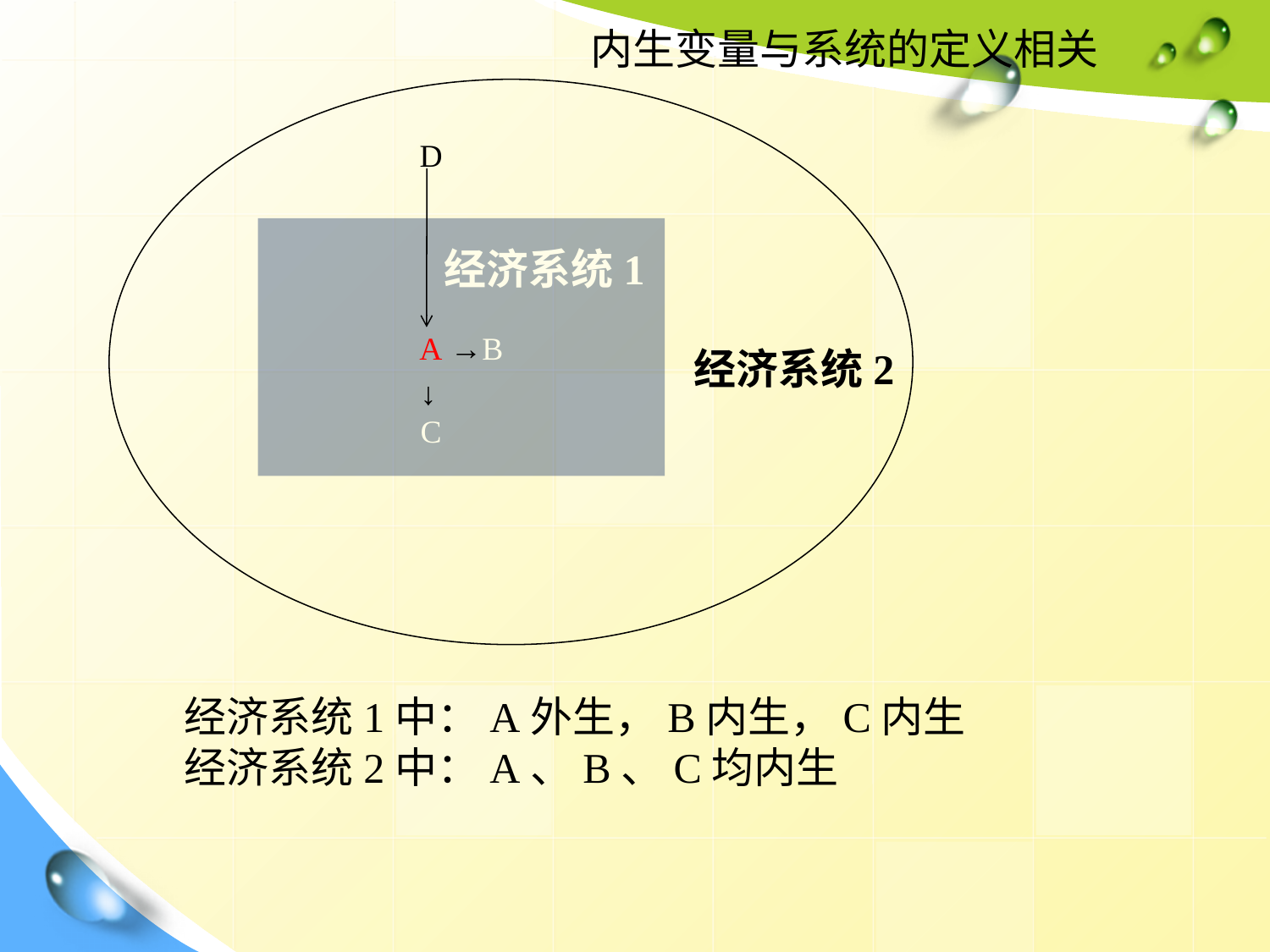

内生变量与系统的定义相关

D
A →B
经济系统1
经济系统2
↓
C

经济系统1中：A外生，B内生，C内生
经济系统2中：A、B、C均内生